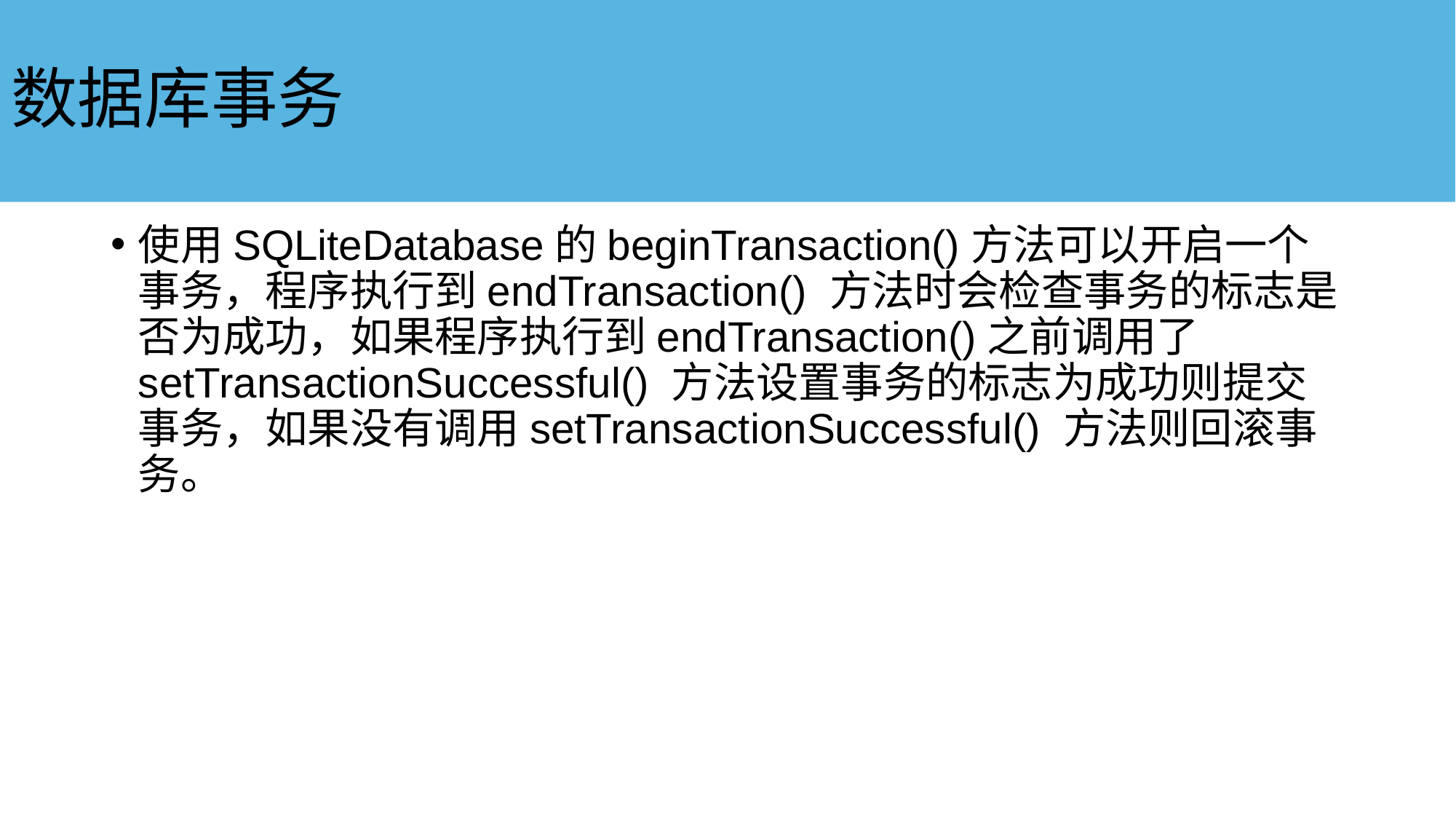

# 数据库事务
使用SQLiteDatabase的beginTransaction()方法可以开启一个事务，程序执行到endTransaction() 方法时会检查事务的标志是否为成功，如果程序执行到endTransaction()之前调用了setTransactionSuccessful() 方法设置事务的标志为成功则提交事务，如果没有调用setTransactionSuccessful() 方法则回滚事务。